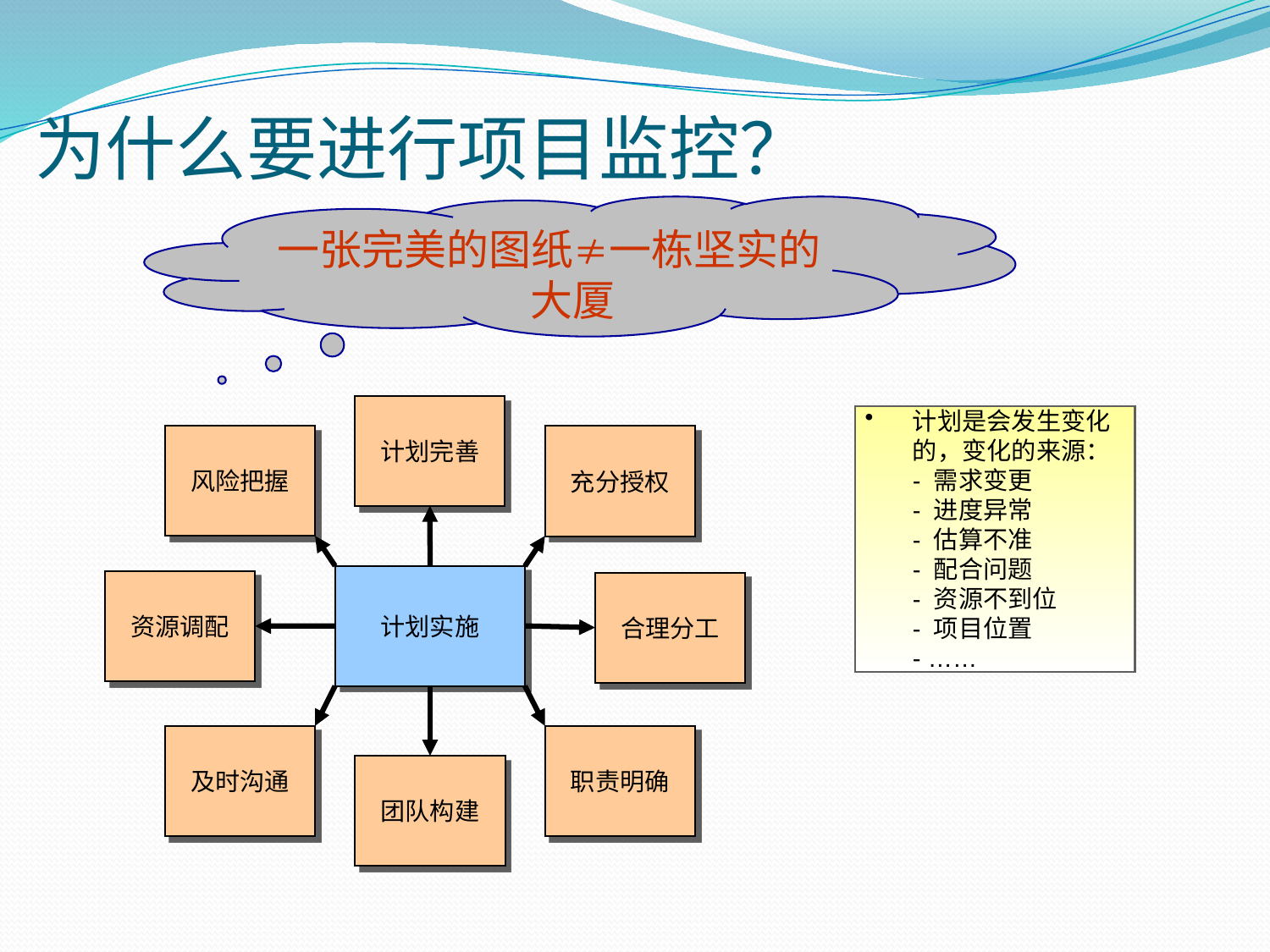

# 为什么要进行项目监控？
一张完美的图纸≠一栋坚实的大厦
计划完善
风险把握
充分授权

计划实施
资源调配
合理分工

及时沟通
职责明确
团队构建
计划是会发生变化的，变化的来源：
	- 需求变更
	- 进度异常
	- 估算不准
	- 配合问题
	- 资源不到位
	- 项目位置
	- ……